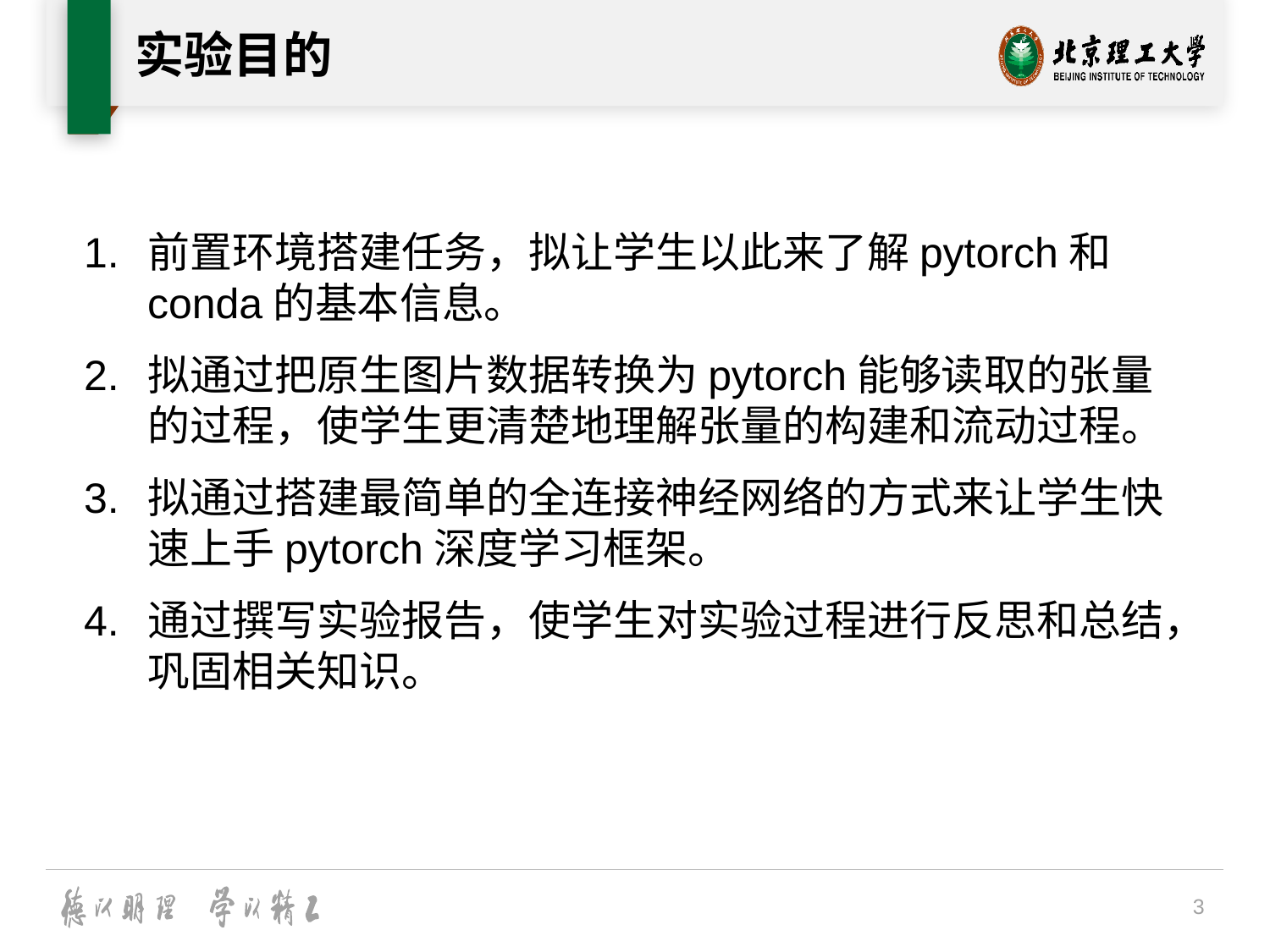

# 实验目的
前置环境搭建任务，拟让学生以此来了解pytorch和conda的基本信息。
拟通过把原生图片数据转换为pytorch能够读取的张量的过程，使学生更清楚地理解张量的构建和流动过程。
拟通过搭建最简单的全连接神经网络的方式来让学生快速上手pytorch深度学习框架。
通过撰写实验报告，使学生对实验过程进行反思和总结，巩固相关知识。